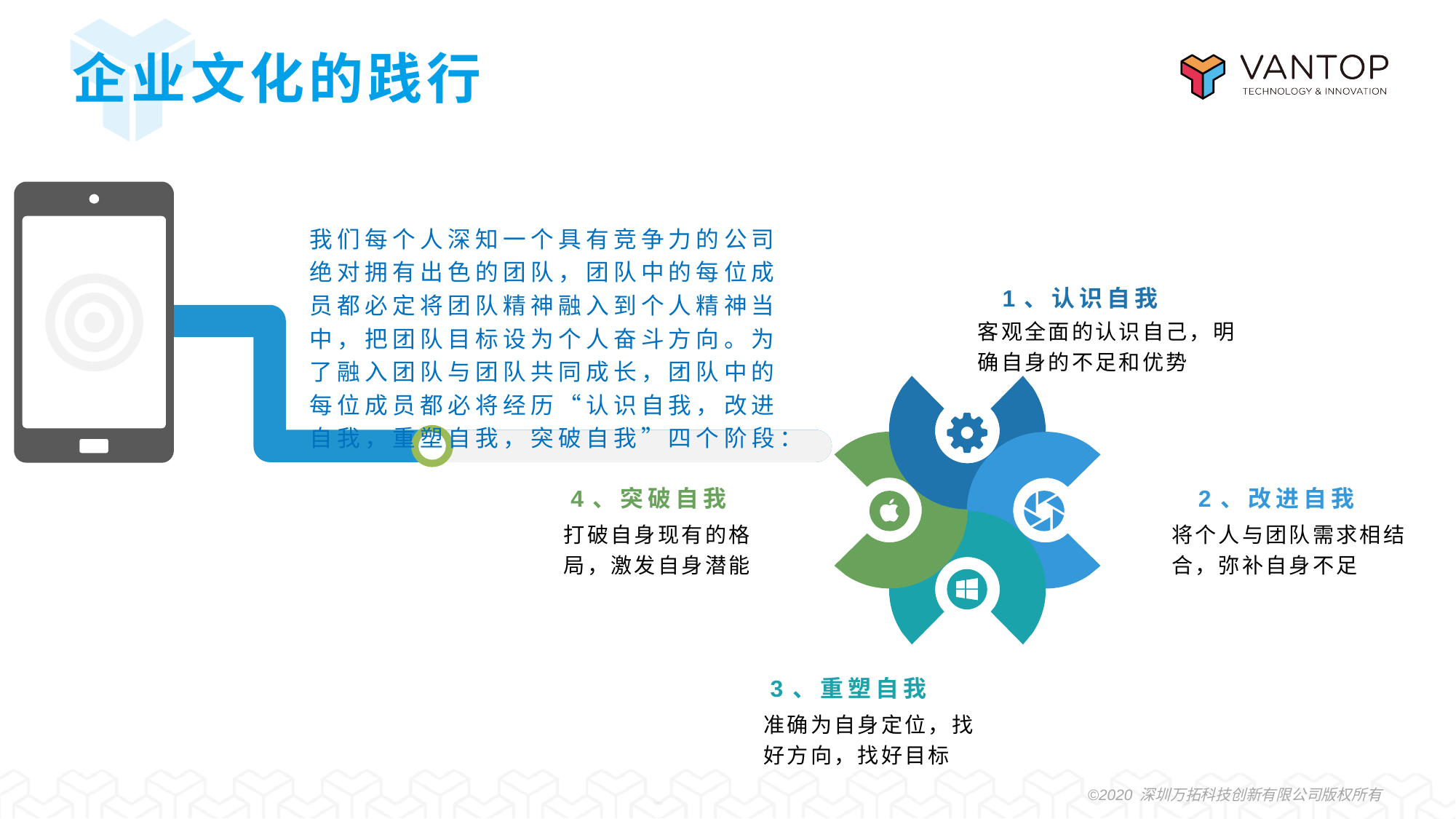

# 企业文化的践行

我们每个人深知一个具有竞争力的公司绝对拥有出色的团队，团队中的每位成员都必定将团队精神融入到个人精神当中，把团队目标设为个人奋斗方向。为了融入团队与团队共同成长，团队中的每位成员都必将经历“认识自我，改进自我，重塑自我，突破自我”四个阶段：
1、认识自我

10%

客观全面的认识自己，明确自身的不足和优势

4、突破自我
2、改进自我

45%
50%

打破自身现有的格局，激发自身潜能
将个人与团队需求相结合，弥补自身不足

3、重塑自我
20%
准确为自身定位，找好方向，找好目标